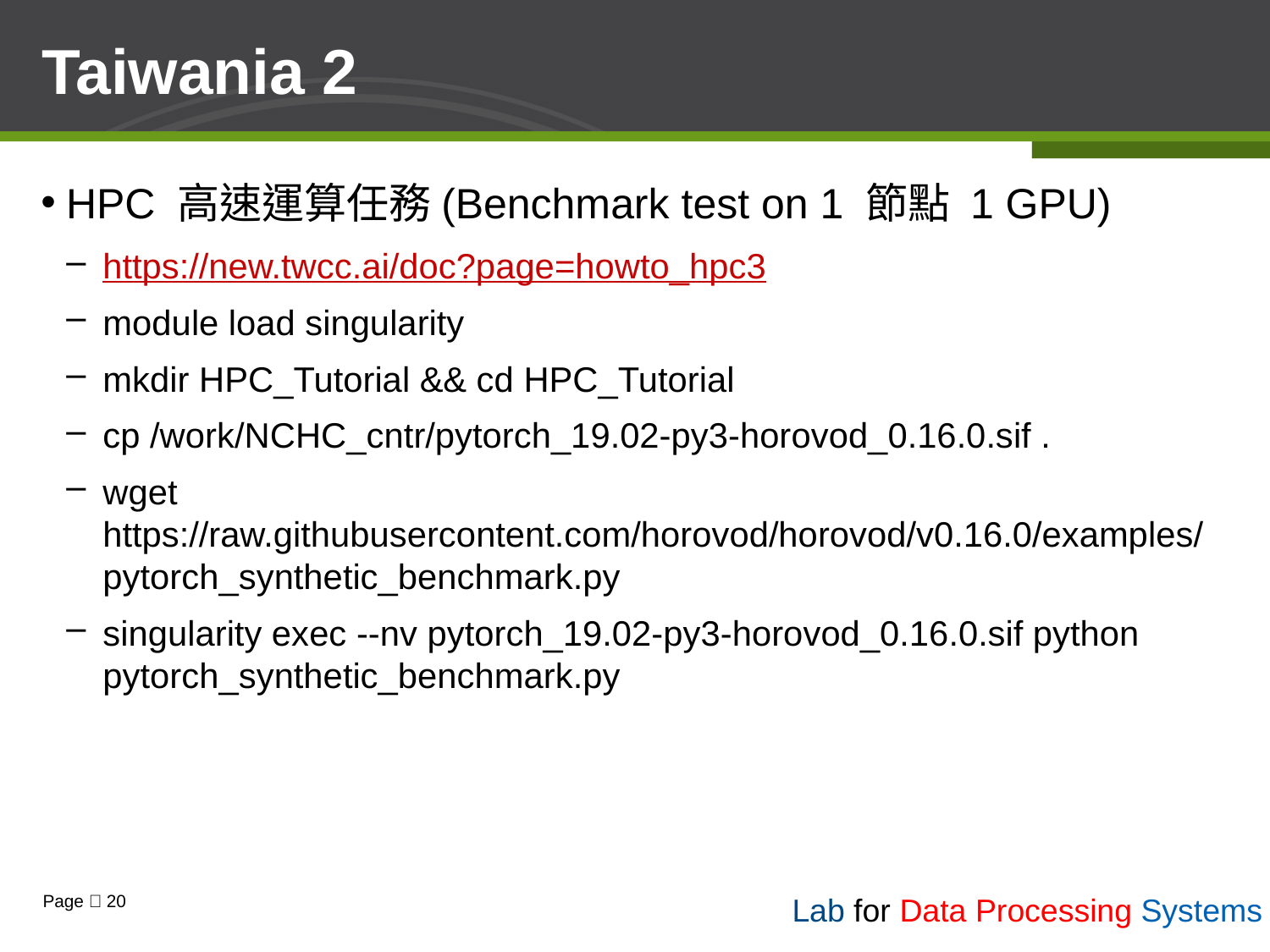

# Taiwania 2
HPC 高速運算任務(Benchmark test on 1 節點 1 GPU)
https://new.twcc.ai/doc?page=howto_hpc3
module load singularity
mkdir HPC_Tutorial && cd HPC_Tutorial
cp /work/NCHC_cntr/pytorch_19.02-py3-horovod_0.16.0.sif .
wget https://raw.githubusercontent.com/horovod/horovod/v0.16.0/examples/pytorch_synthetic_benchmark.py
singularity exec --nv pytorch_19.02-py3-horovod_0.16.0.sif python pytorch_synthetic_benchmark.py